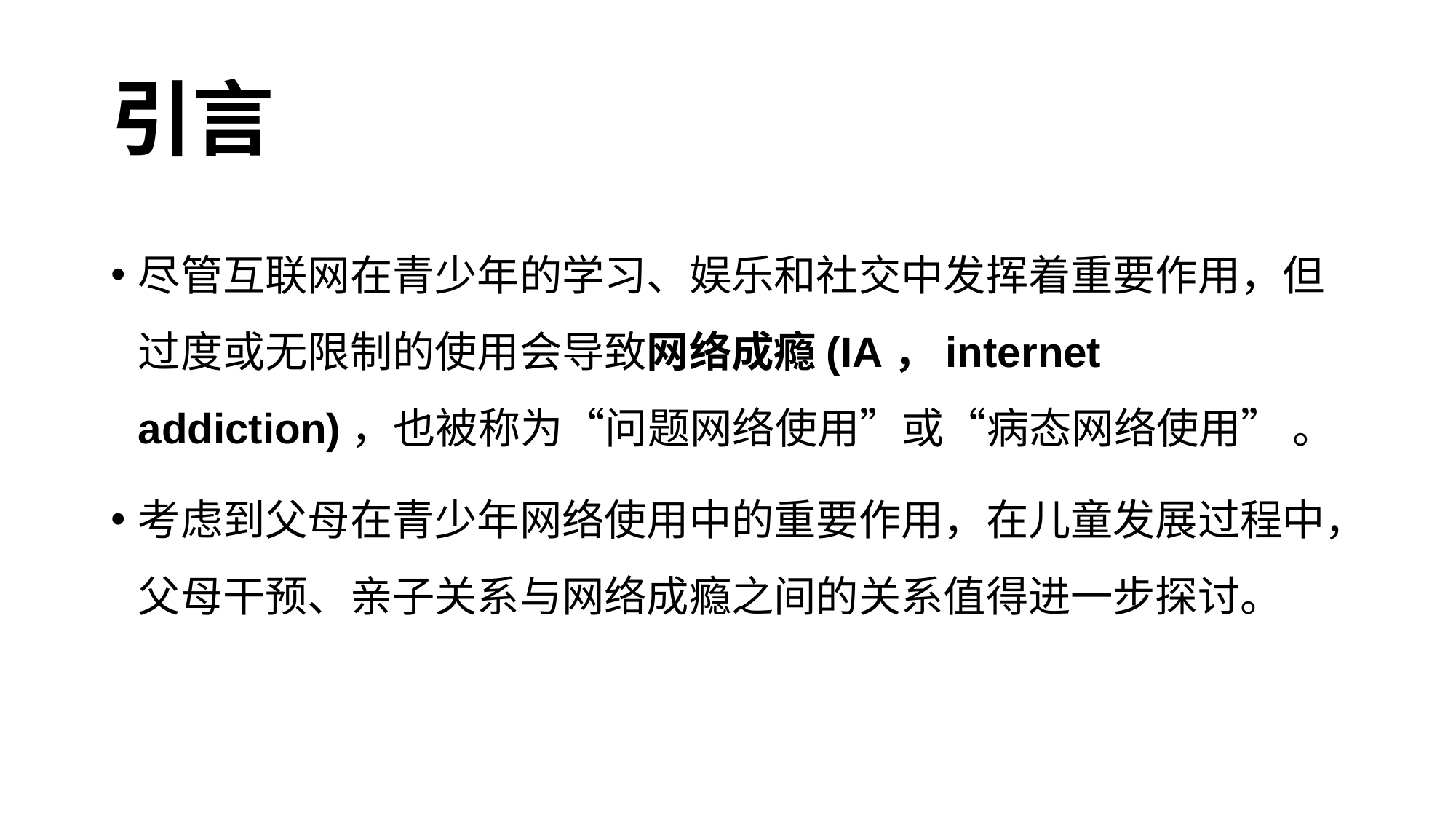

# 引言
尽管互联网在青少年的学习、娱乐和社交中发挥着重要作用，但过度或无限制的使用会导致网络成瘾(IA，internet addiction)，也被称为“问题网络使用”或“病态网络使用” 。
考虑到父母在青少年网络使用中的重要作用，在儿童发展过程中，父母干预、亲子关系与网络成瘾之间的关系值得进一步探讨。